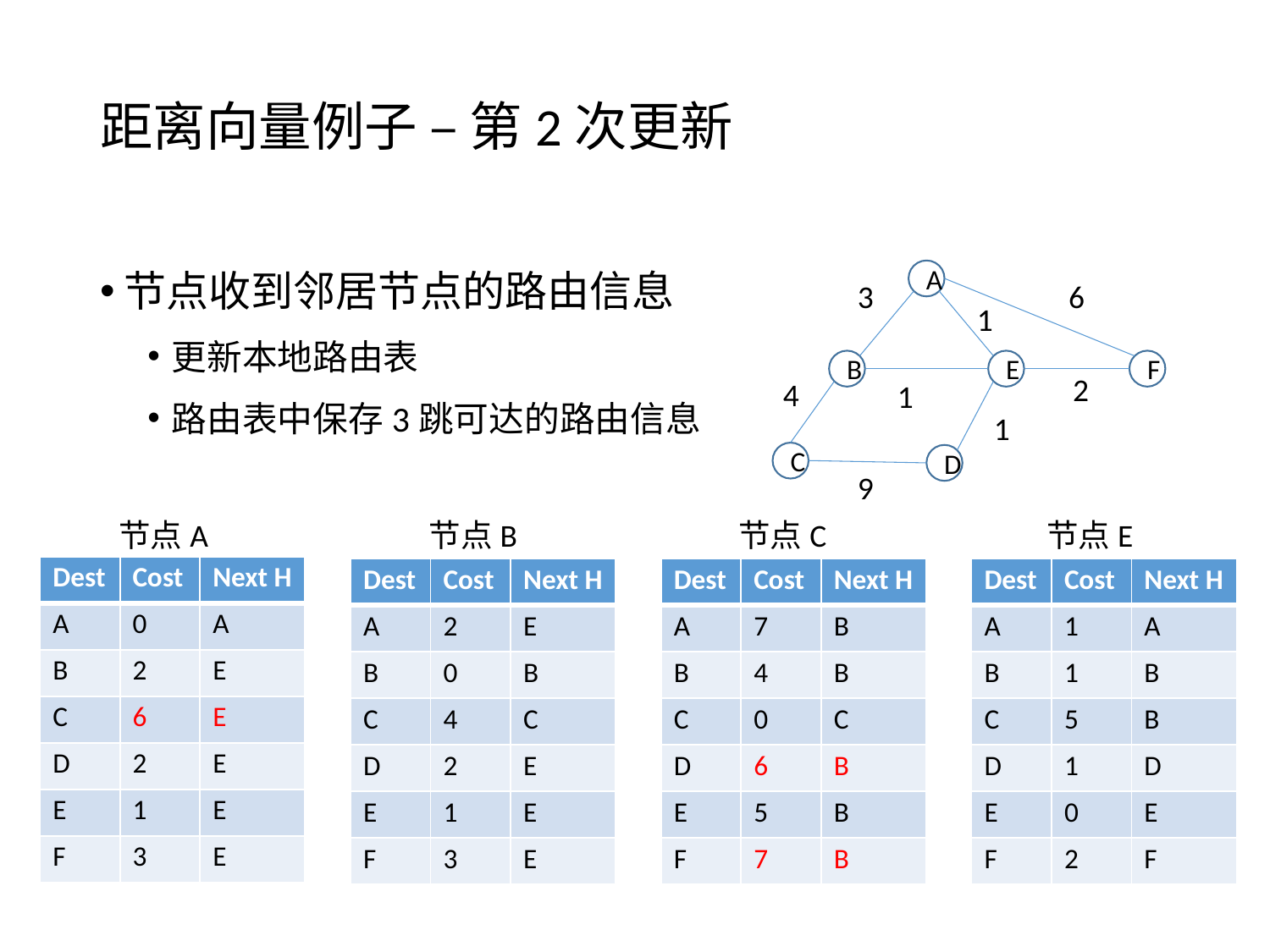

# 距离向量例子 – 第2次更新
节点收到邻居节点的路由信息
更新本地路由表
路由表中保存3跳可达的路由信息
A
3
6
1
B
E
F
2
4
1
1
C
D
9
节点A
节点B
节点C
节点E
| Dest | Cost | Next H |
| --- | --- | --- |
| A | 0 | A |
| B | 2 | E |
| C | 6 | E |
| D | 2 | E |
| E | 1 | E |
| F | 3 | E |
| Dest | Cost | Next H |
| --- | --- | --- |
| A | 2 | E |
| B | 0 | B |
| C | 4 | C |
| D | 2 | E |
| E | 1 | E |
| F | 3 | E |
| Dest | Cost | Next H |
| --- | --- | --- |
| A | 7 | B |
| B | 4 | B |
| C | 0 | C |
| D | 6 | B |
| E | 5 | B |
| F | 7 | B |
| Dest | Cost | Next H |
| --- | --- | --- |
| A | 1 | A |
| B | 1 | B |
| C | 5 | B |
| D | 1 | D |
| E | 0 | E |
| F | 2 | F |
12